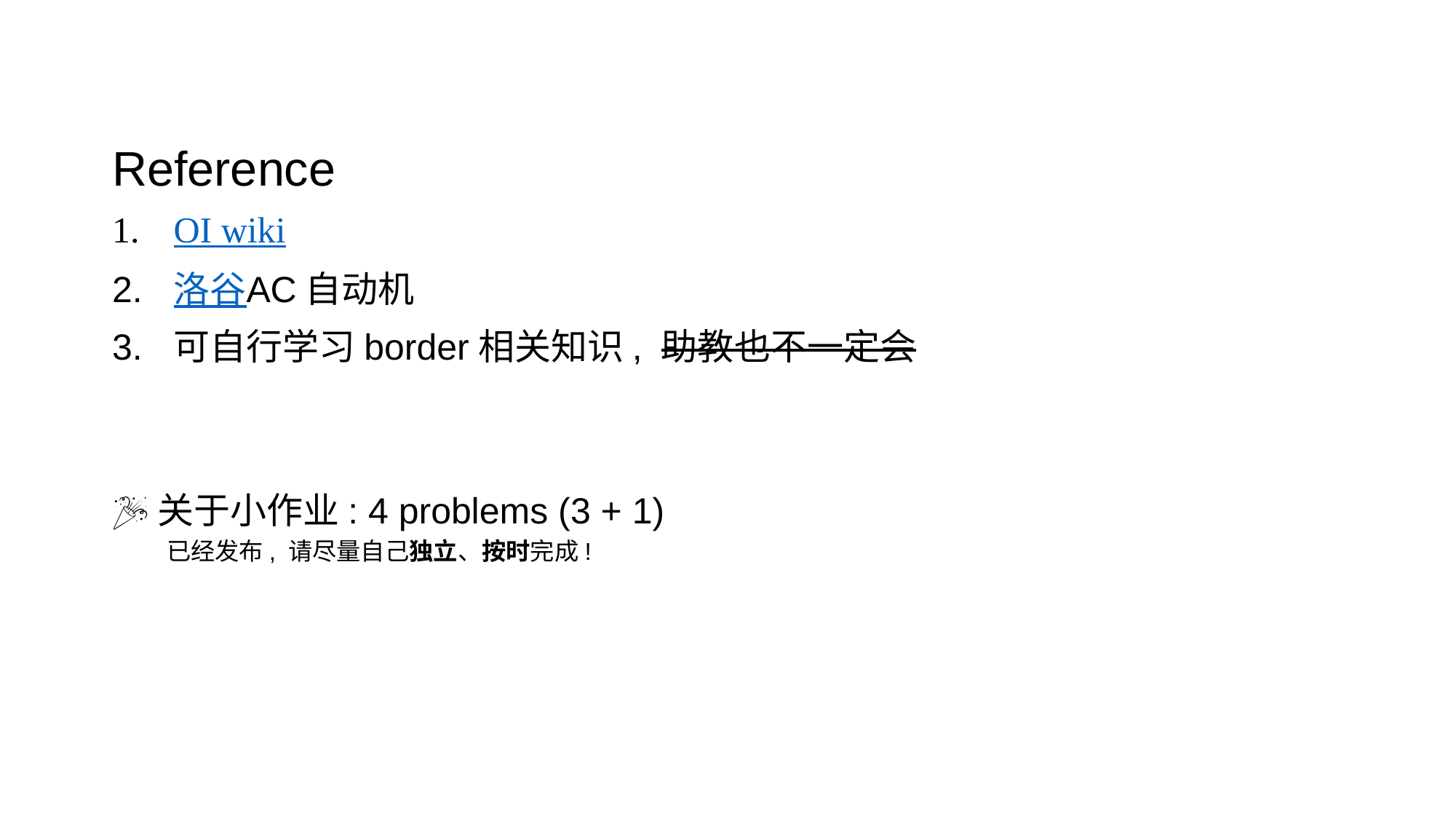

Reference
OI wiki
洛谷AC自动机
可自行学习border相关知识, 助教也不一定会

🎉关于小作业: 4 problems (3 + 1)
已经发布, 请尽量自己独立、按时完成!